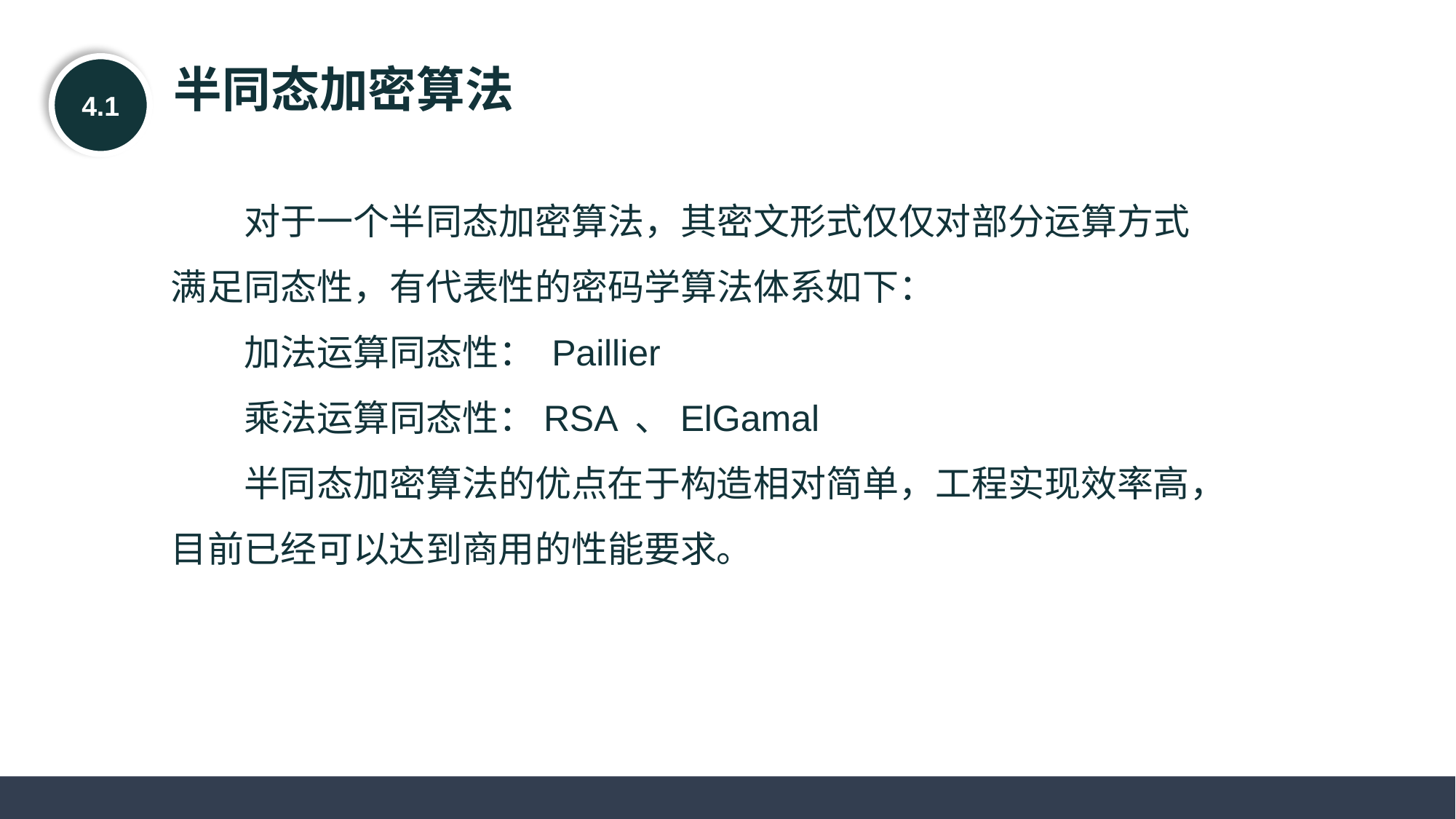

半同态加密算法

4.1

对于一个半同态加密算法，其密文形式仅仅对部分运算方式满足同态性，有代表性的密码学算法体系如下：
加法运算同态性： Paillier
乘法运算同态性：RSA 、ElGamal
半同态加密算法的优点在于构造相对简单，工程实现效率高，目前已经可以达到商用的性能要求。